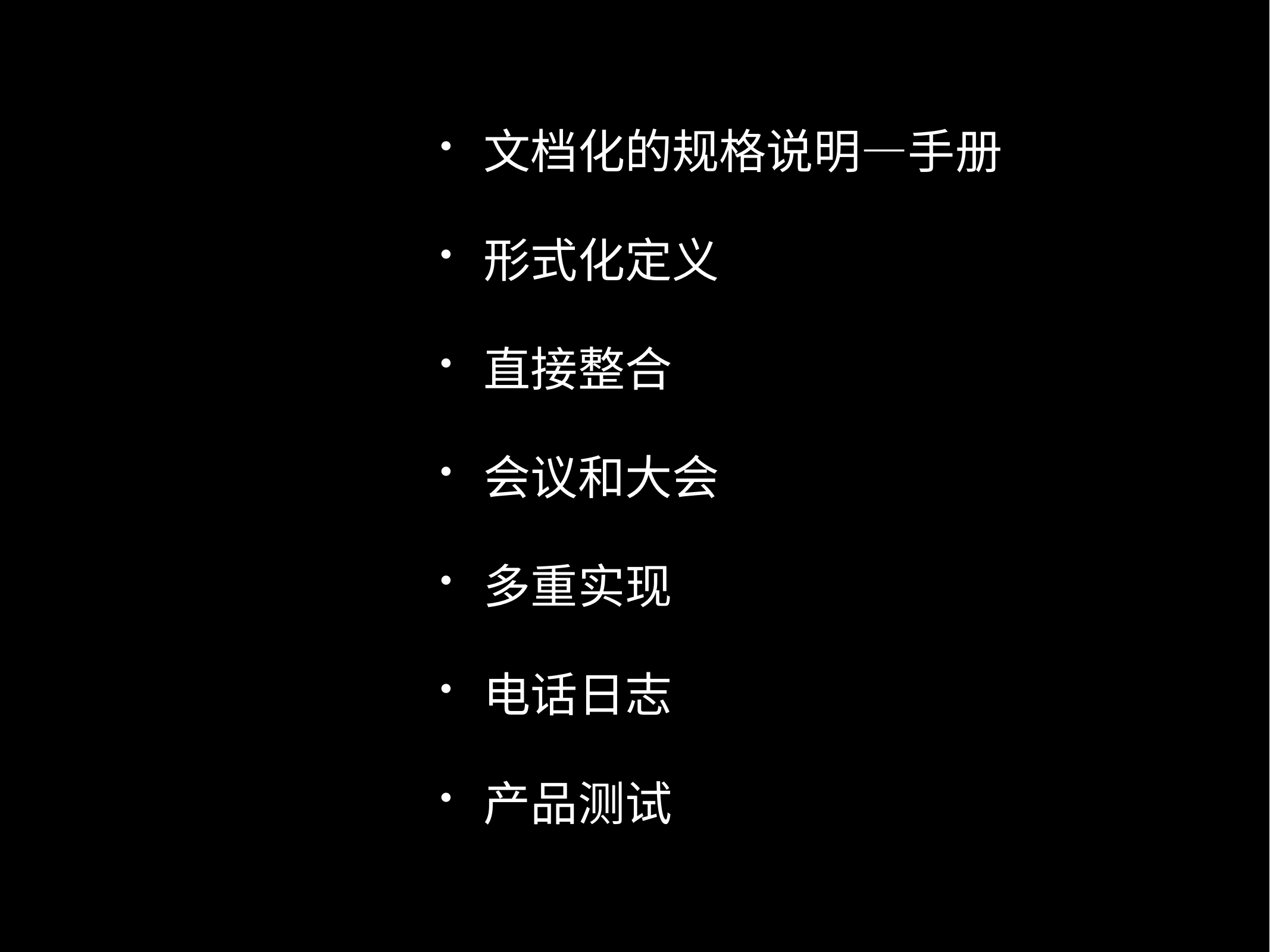

文档化的规格说明—手册
形式化定义
直接整合
会议和大会
多重实现
电话日志
产品测试